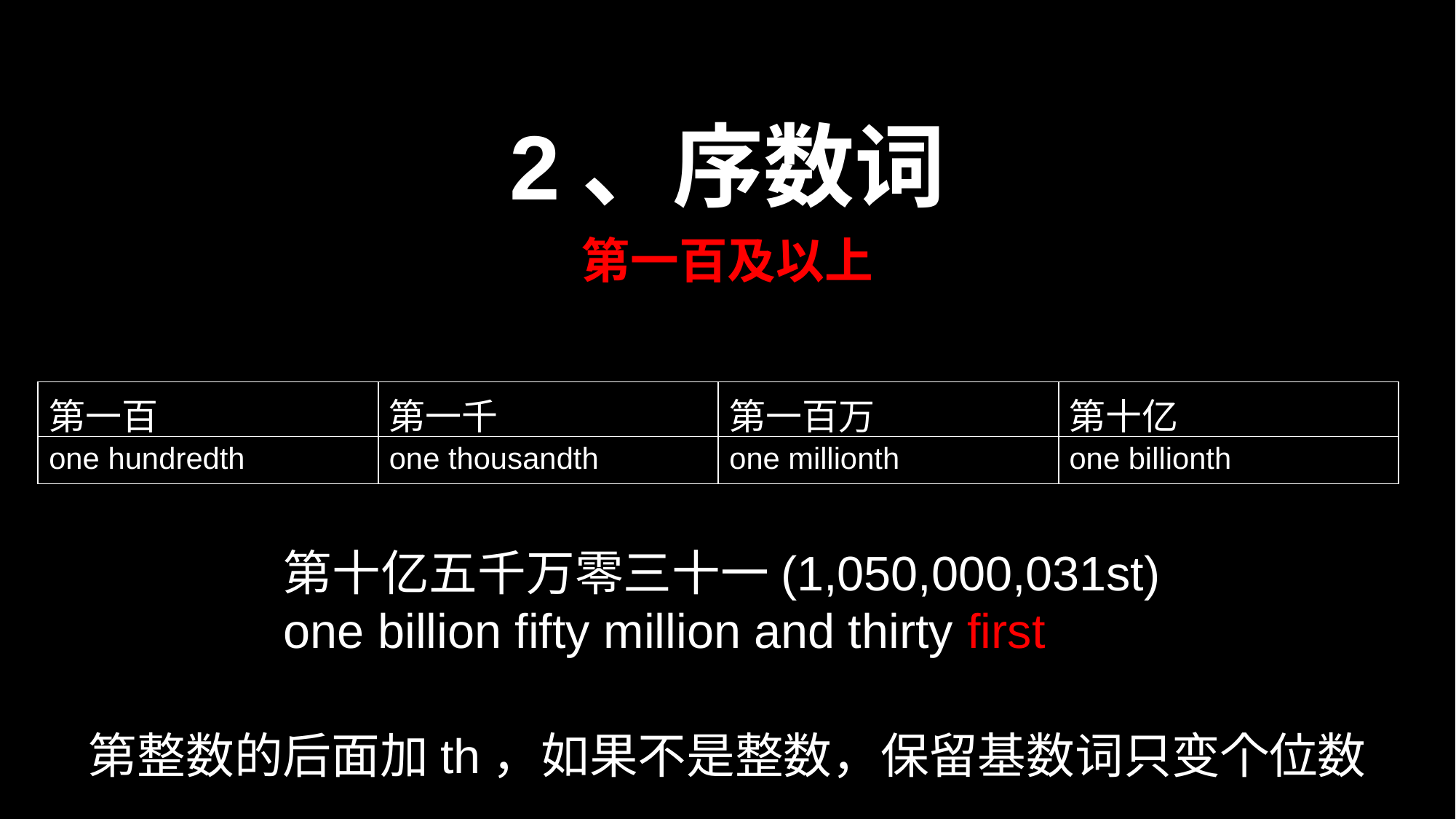

2、序数词
第一百及以上
| 第一百 | 第一千 | 第一百万 | 第十亿 |
| --- | --- | --- | --- |
| one hundredth | one thousandth | one millionth | one billionth |
第十亿五千万零三十一(1,050,000,031st)
one billion fifty million and thirty first
第整数的后面加th，如果不是整数，保留基数词只变个位数